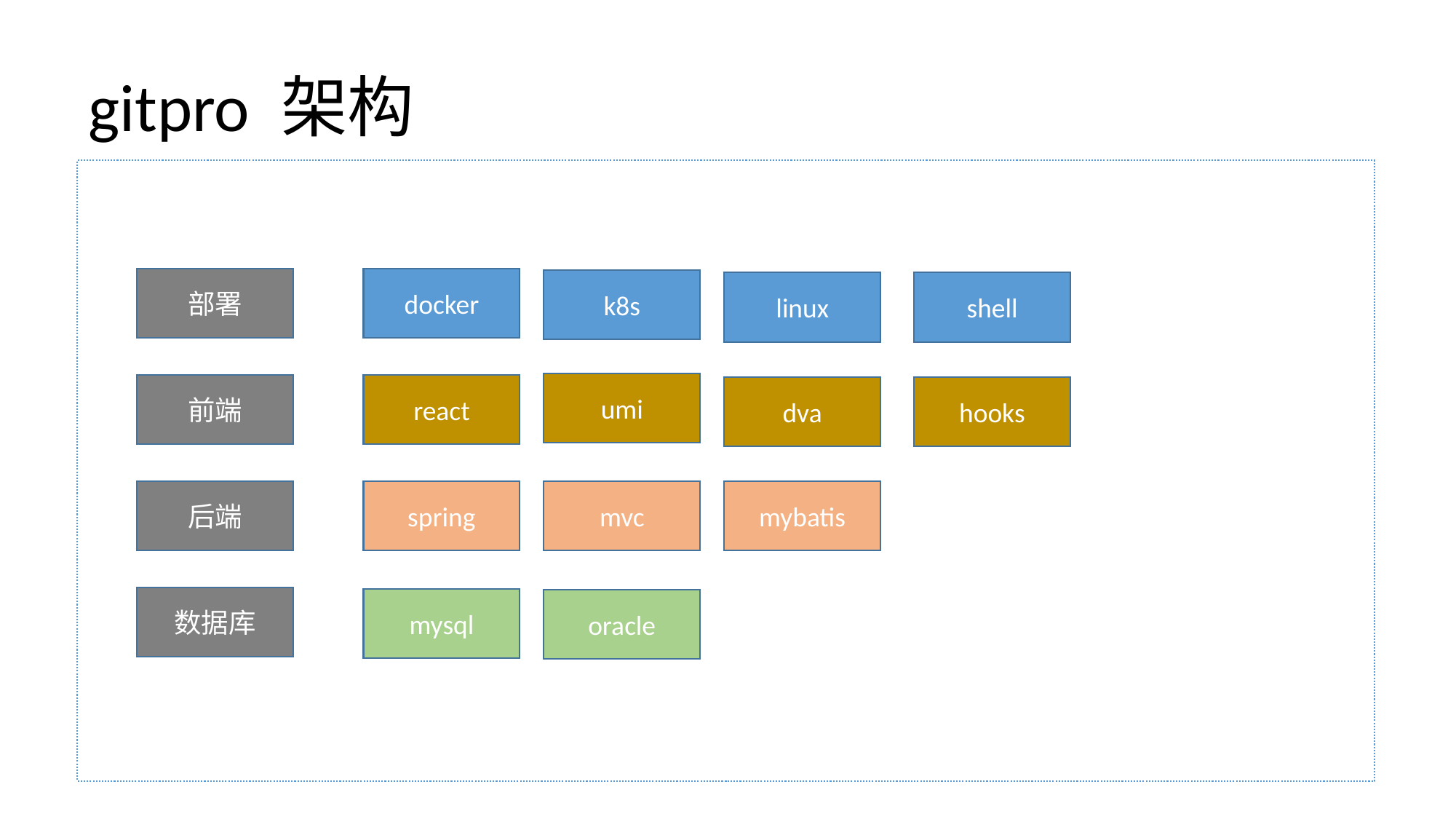

# gitpro 架构

部署
docker
k8s
linux
shell
umi
前端
react
hooks
dva
后端
spring
mvc
mybatis
数据库
mysql
oracle